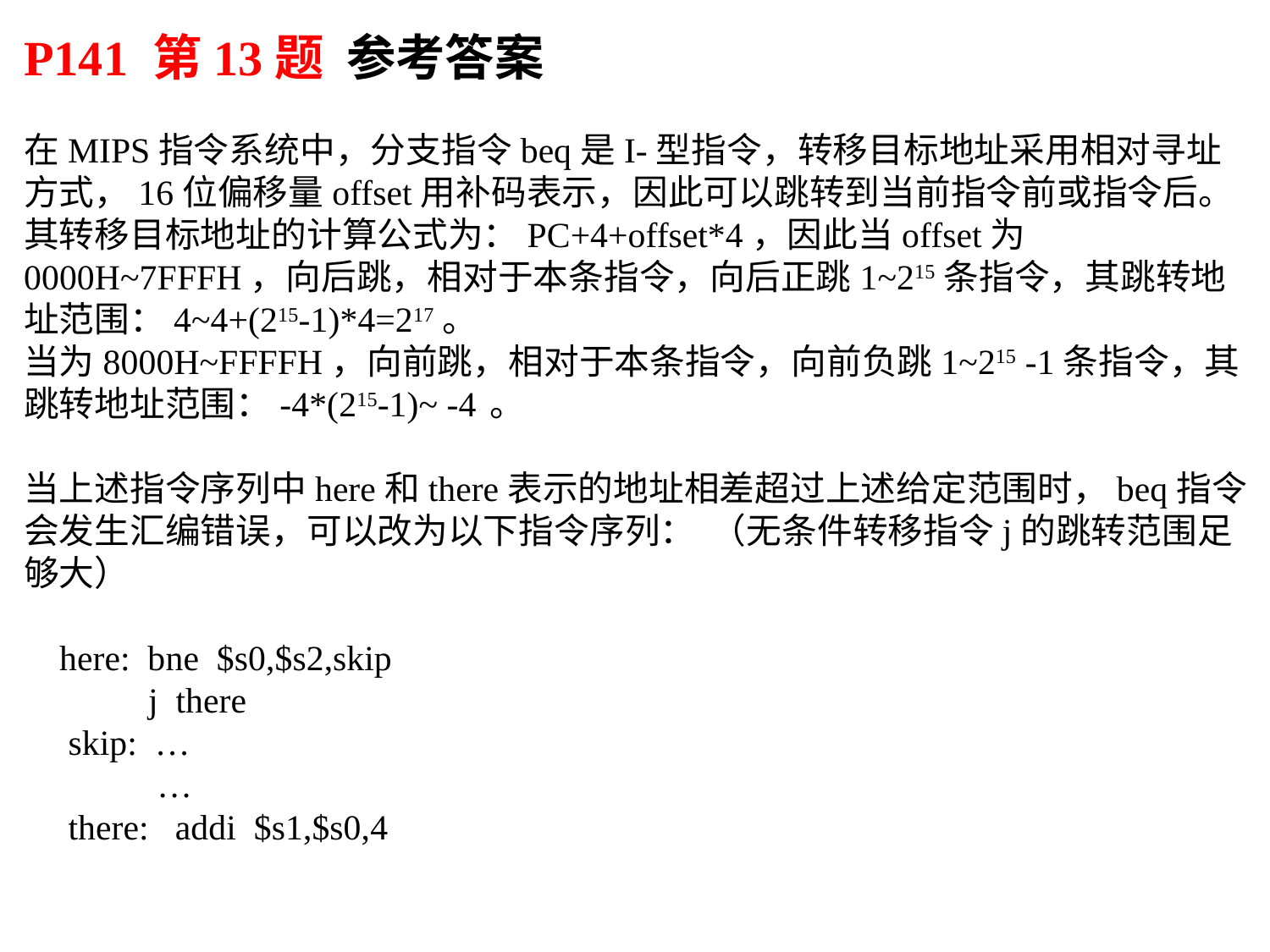

P141 第13题  参考答案

在MIPS指令系统中，分支指令beq是I-型指令，转移目标地址采用相对寻址方式，16位偏移量offset用补码表示，因此可以跳转到当前指令前或指令后。其转移目标地址的计算公式为：PC+4+offset*4，因此当offset为0000H~7FFFH，向后跳，相对于本条指令，向后正跳1~215条指令，其跳转地址范围：4~4+(215-1)*4=217。
当为8000H~FFFFH，向前跳，相对于本条指令，向前负跳1~215 -1条指令，其跳转地址范围：-4*(215-1)~ -4 。

当上述指令序列中here和there表示的地址相差超过上述给定范围时，beq指令会发生汇编错误，可以改为以下指令序列：  （无条件转移指令j的跳转范围足够大）

    here:  bne  $s0,$s2,skip
              j  there
     skip:  …
               …
     there:   addi  $s1,$s0,4